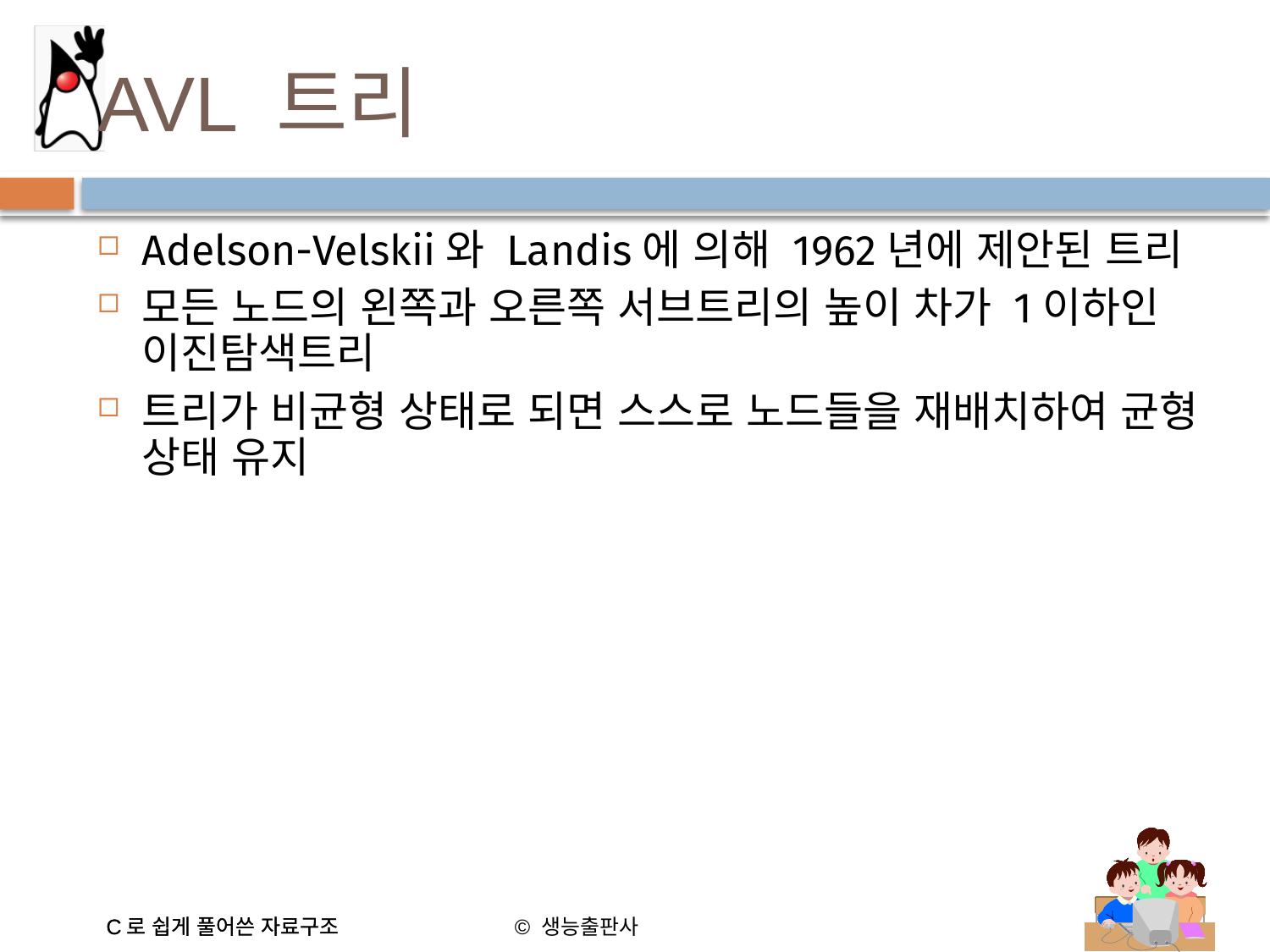

# AVL 트리
Adelson-Velskii와 Landis에 의해 1962년에 제안된 트리
모든 노드의 왼쪽과 오른쪽 서브트리의 높이 차가 1이하인 이진탐색트리
트리가 비균형 상태로 되면 스스로 노드들을 재배치하여 균형 상태 유지